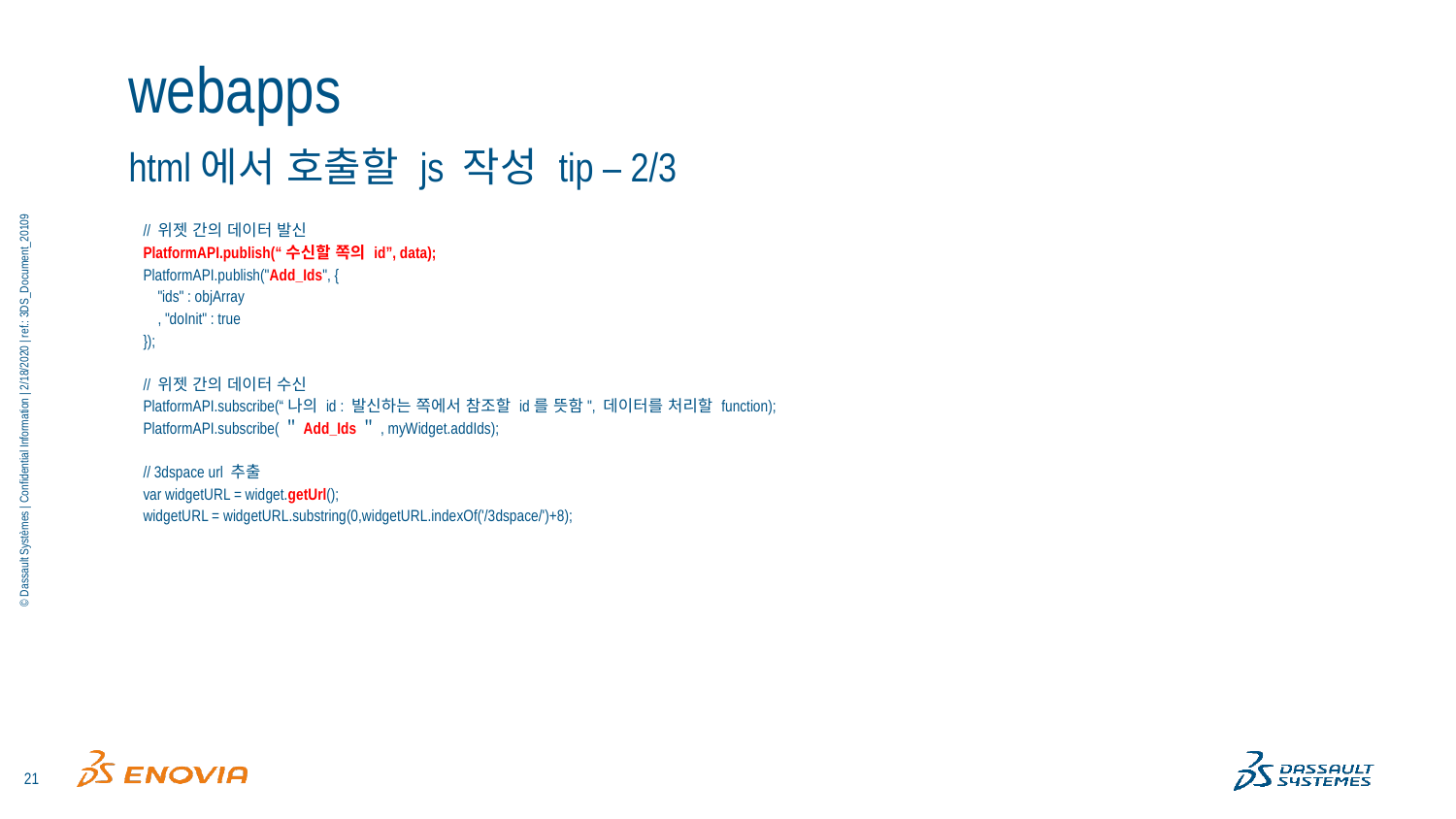

# webapps
html에서 호출할 js 작성 tip – 2/3

    // 위젯 간의 데이터 발신
    PlatformAPI.publish(“수신할 쪽의 id”, data);
    PlatformAPI.publish("Add_Ids", {
        "ids" : objArray
        , "doInit" : true
    });

    // 위젯 간의 데이터 수신
    PlatformAPI.subscribe(“나의 id : 발신하는 쪽에서 참조할 id를 뜻함", 데이터를 처리할 function);
    PlatformAPI.subscribe(＂Add_Ids＂, myWidget.addIds);

    // 3dspace url 추출
    var widgetURL = widget.getUrl();
    widgetURL = widgetURL.substring(0,widgetURL.indexOf('/3dspace/')+8);